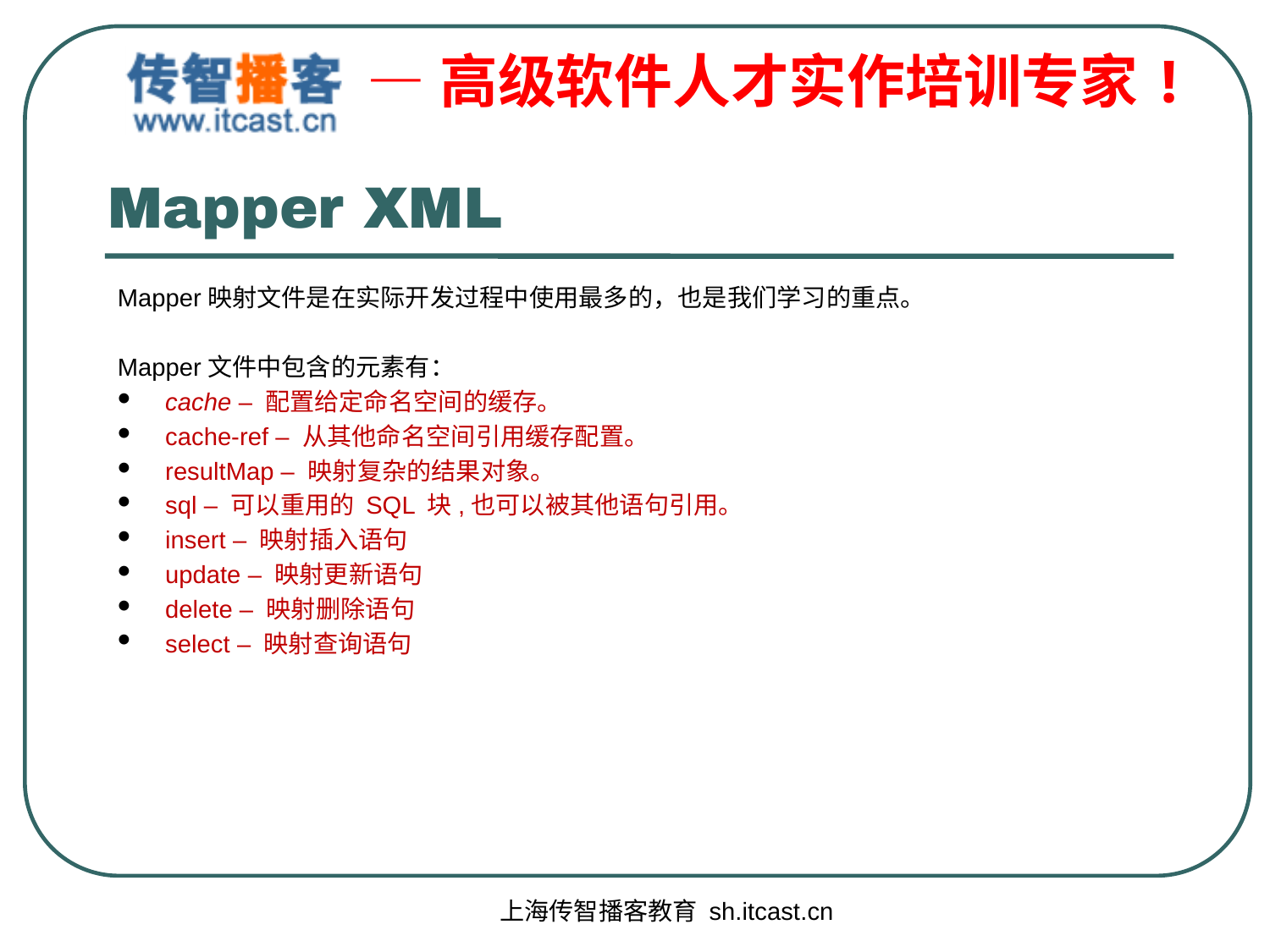

# Mapper XML
Mapper映射文件是在实际开发过程中使用最多的，也是我们学习的重点。

Mapper文件中包含的元素有：
cache – 配置给定命名空间的缓存。
cache-ref – 从其他命名空间引用缓存配置。
resultMap – 映射复杂的结果对象。
sql – 可以重用的 SQL 块,也可以被其他语句引用。
insert – 映射插入语句
update – 映射更新语句
delete – 映射删除语句
select – 映射查询语句

上海传智播客教育 sh.itcast.cn